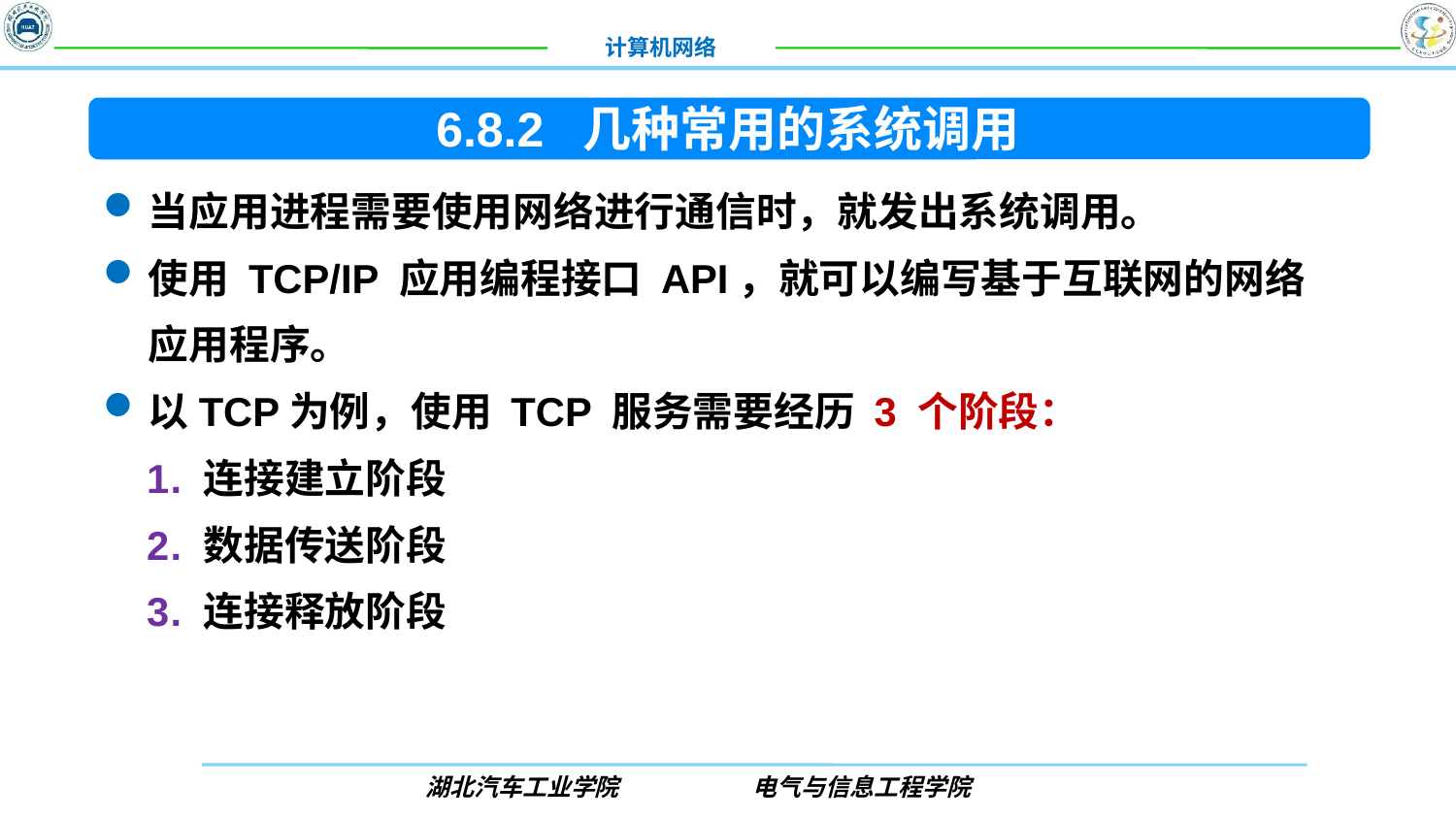

6.8.2  几种常用的系统调用

当应用进程需要使用网络进行通信时，就发出系统调用。
使用 TCP/IP 应用编程接口 API，就可以编写基于互联网的网络应用程序。
以TCP为例，使用 TCP 服务需要经历 3 个阶段：
连接建立阶段
数据传送阶段
连接释放阶段